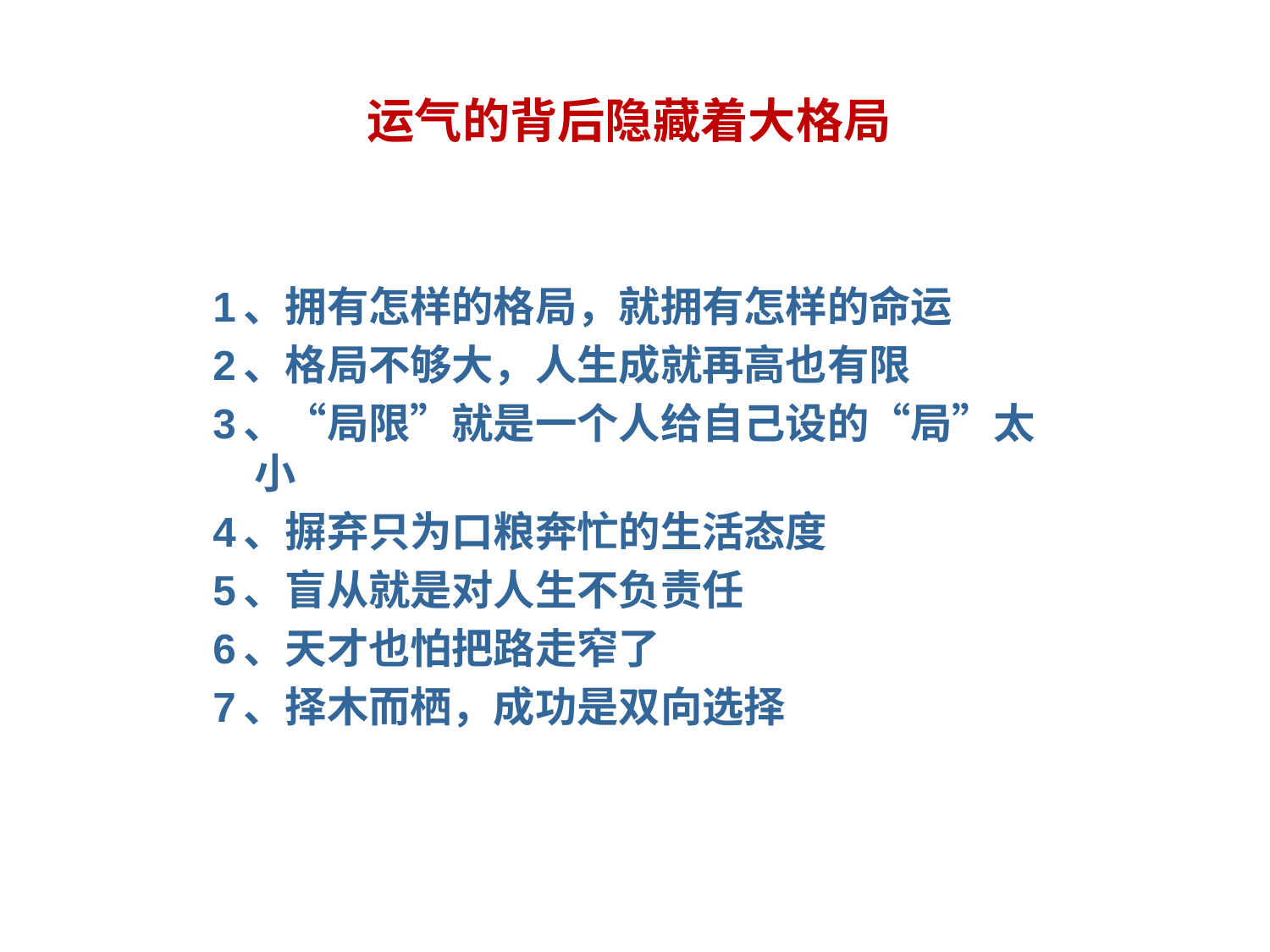

# 运气的背后隐藏着大格局
1、拥有怎样的格局，就拥有怎样的命运
2、格局不够大，人生成就再高也有限
3、“局限”就是一个人给自己设的“局”太小
4、摒弃只为口粮奔忙的生活态度
5、盲从就是对人生不负责任
6、天才也怕把路走窄了
7、择木而栖，成功是双向选择